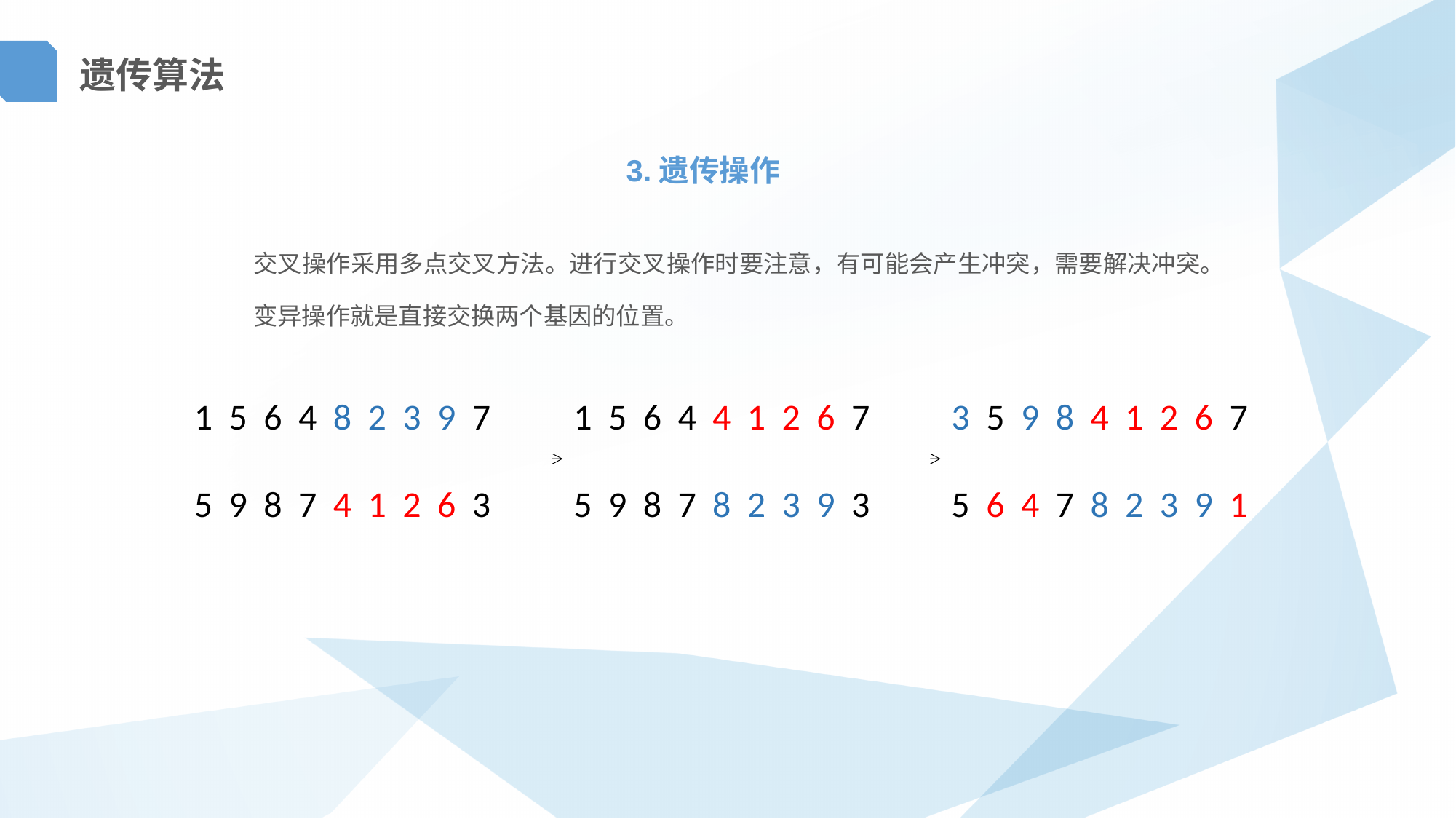

遗传算法
3.遗传操作
交叉操作采用多点交叉方法。进行交叉操作时要注意，有可能会产生冲突，需要解决冲突。变异操作就是直接交换两个基因的位置。
1  5  6  4  8  2  3  9  7

5  9  8  7  4  1  2  6  3
1  5  6  4  4  1  2  6  7

5  9  8  7  8  2  3  9  3
3  5  9  8  4  1  2  6  7

5  6  4  7  8  2  3  9  1